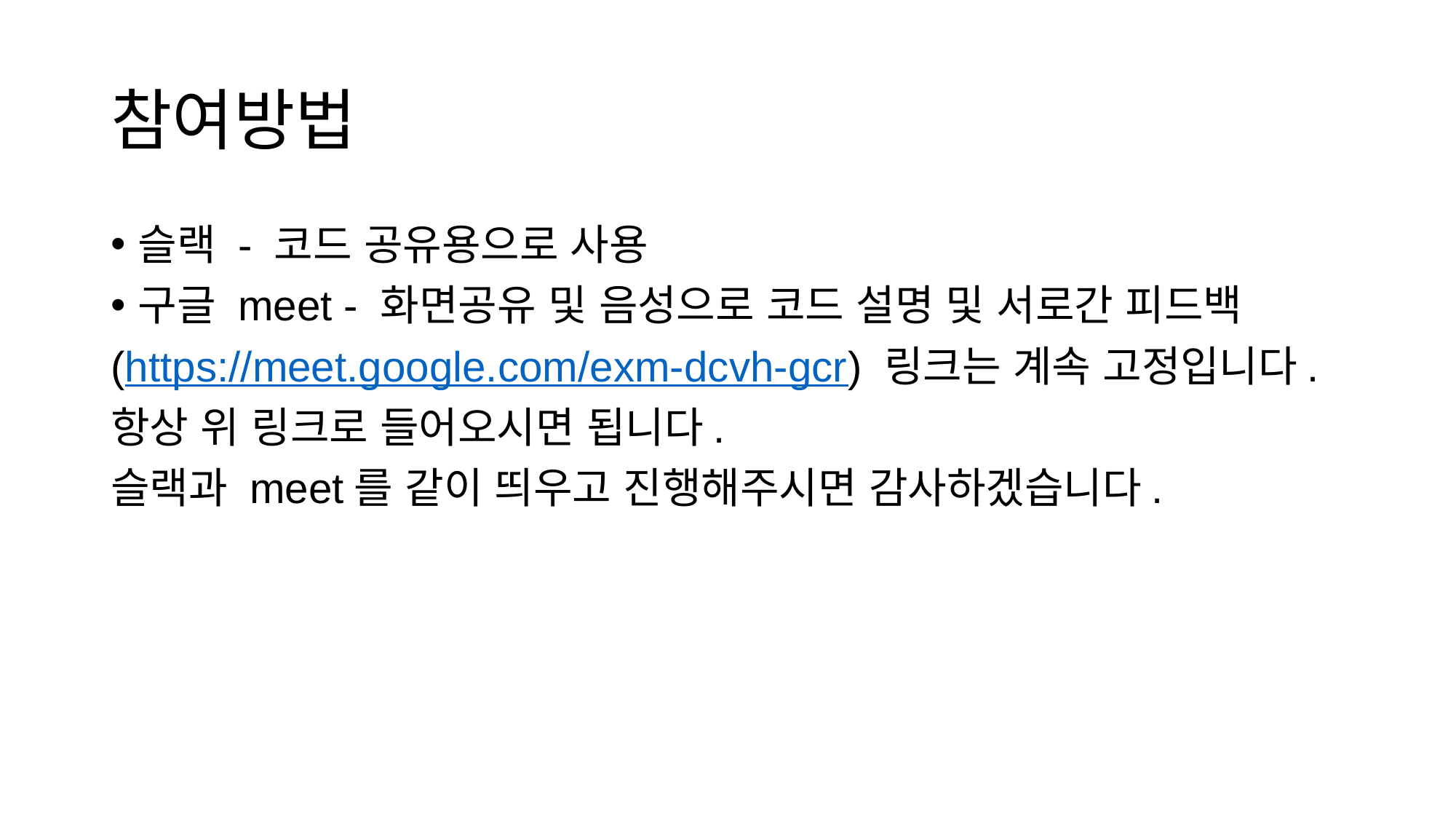

# 참여방법
슬랙 - 코드 공유용으로 사용
구글 meet - 화면공유 및 음성으로 코드 설명 및 서로간 피드백
(https://meet.google.com/exm-dcvh-gcr) 링크는 계속 고정입니다.
항상 위 링크로 들어오시면 됩니다.
슬랙과 meet를 같이 띄우고 진행해주시면 감사하겠습니다.